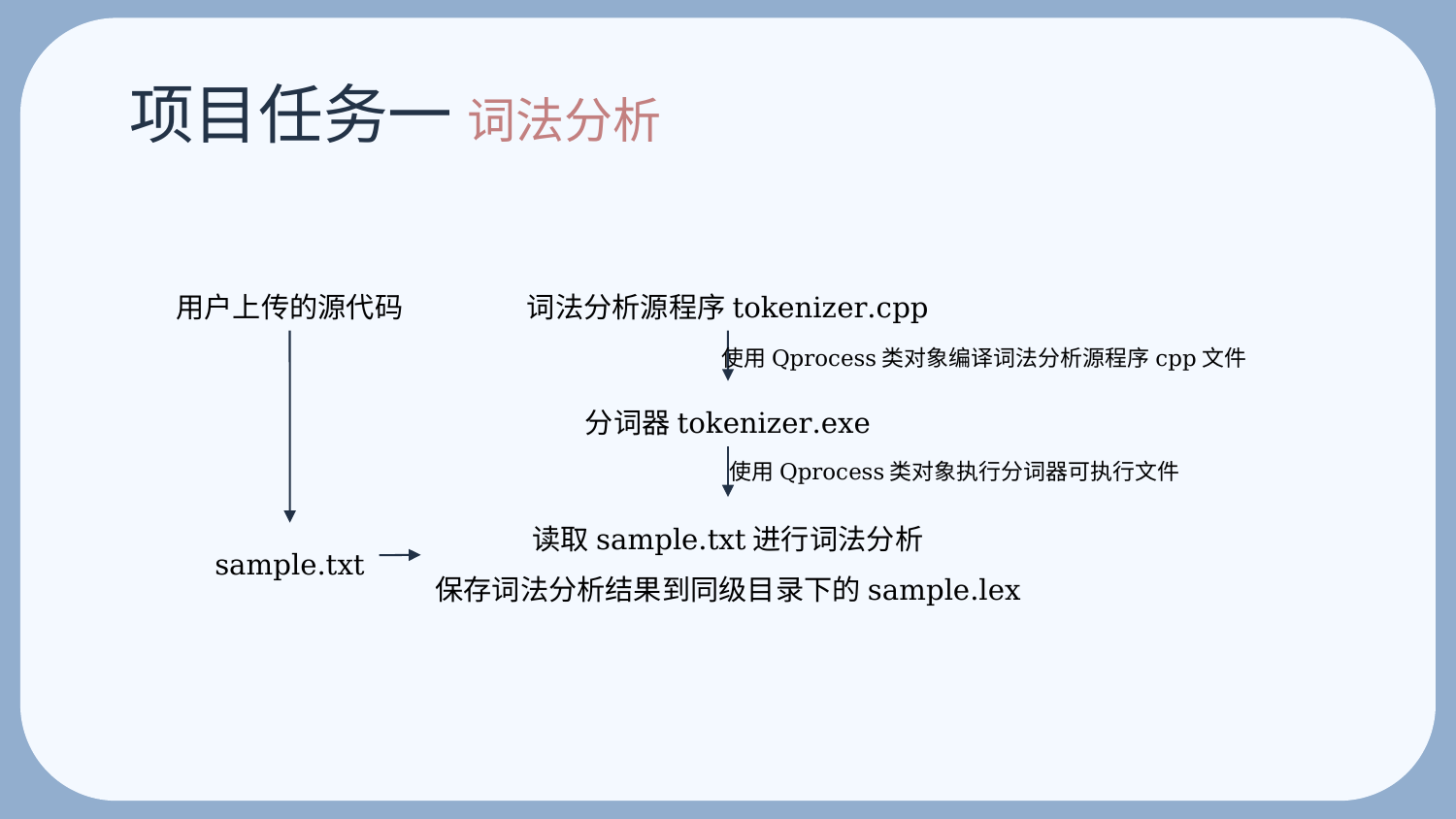

# 项目任务一 词法分析
用户上传的源代码
词法分析源程序tokenizer.cpp
使用Qprocess类对象编译词法分析源程序cpp文件
分词器tokenizer.exe
使用Qprocess类对象执行分词器可执行文件
读取sample.txt进行词法分析
保存词法分析结果到同级目录下的sample.lex
sample.txt